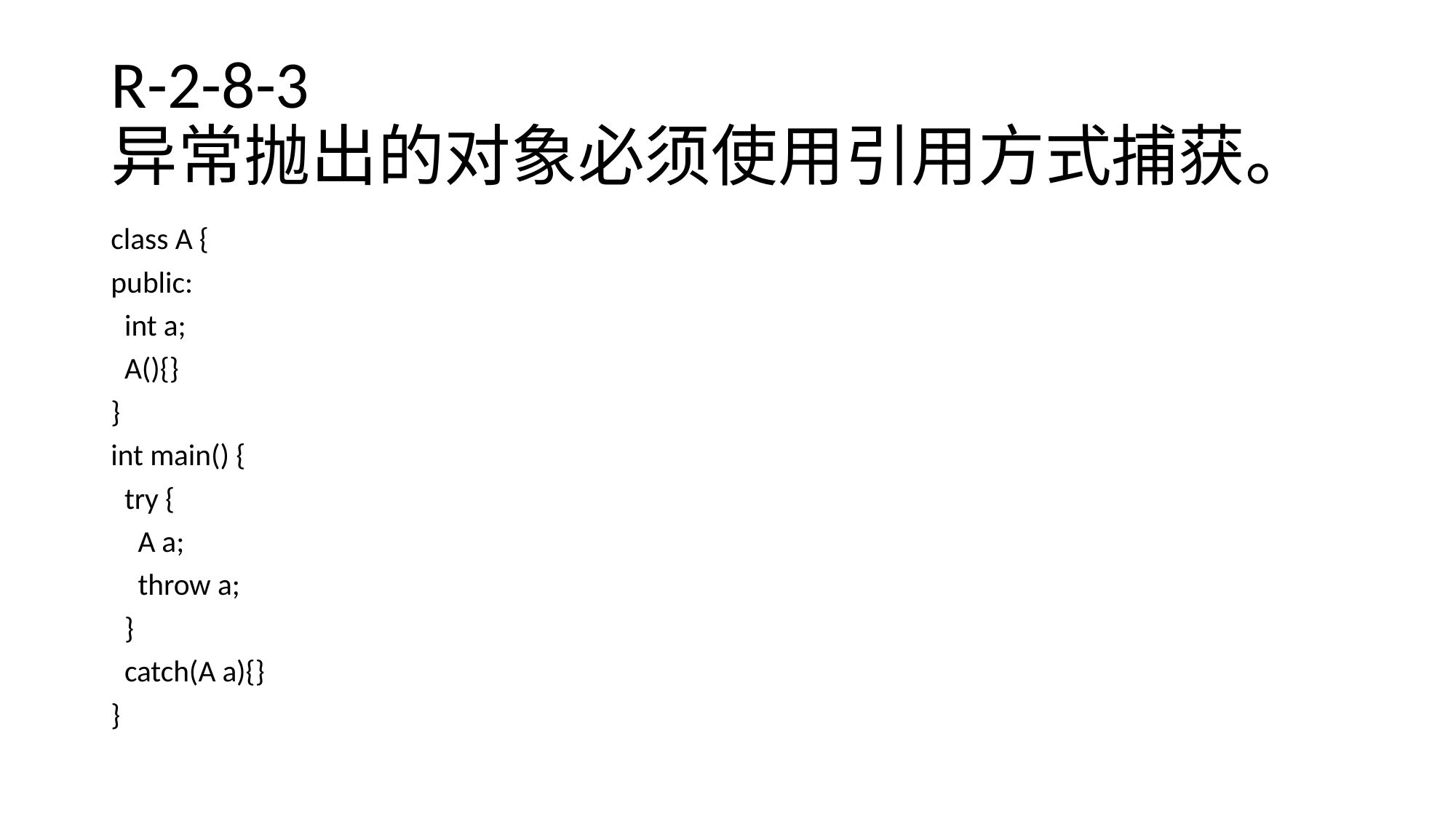

# R-2-8-3 异常抛出的对象必须使用引用方式捕获。
class A {
public:
  int a;
  A(){}
}
int main() {
  try {
    A a;
    throw a;
  }
  catch(A a){}
}